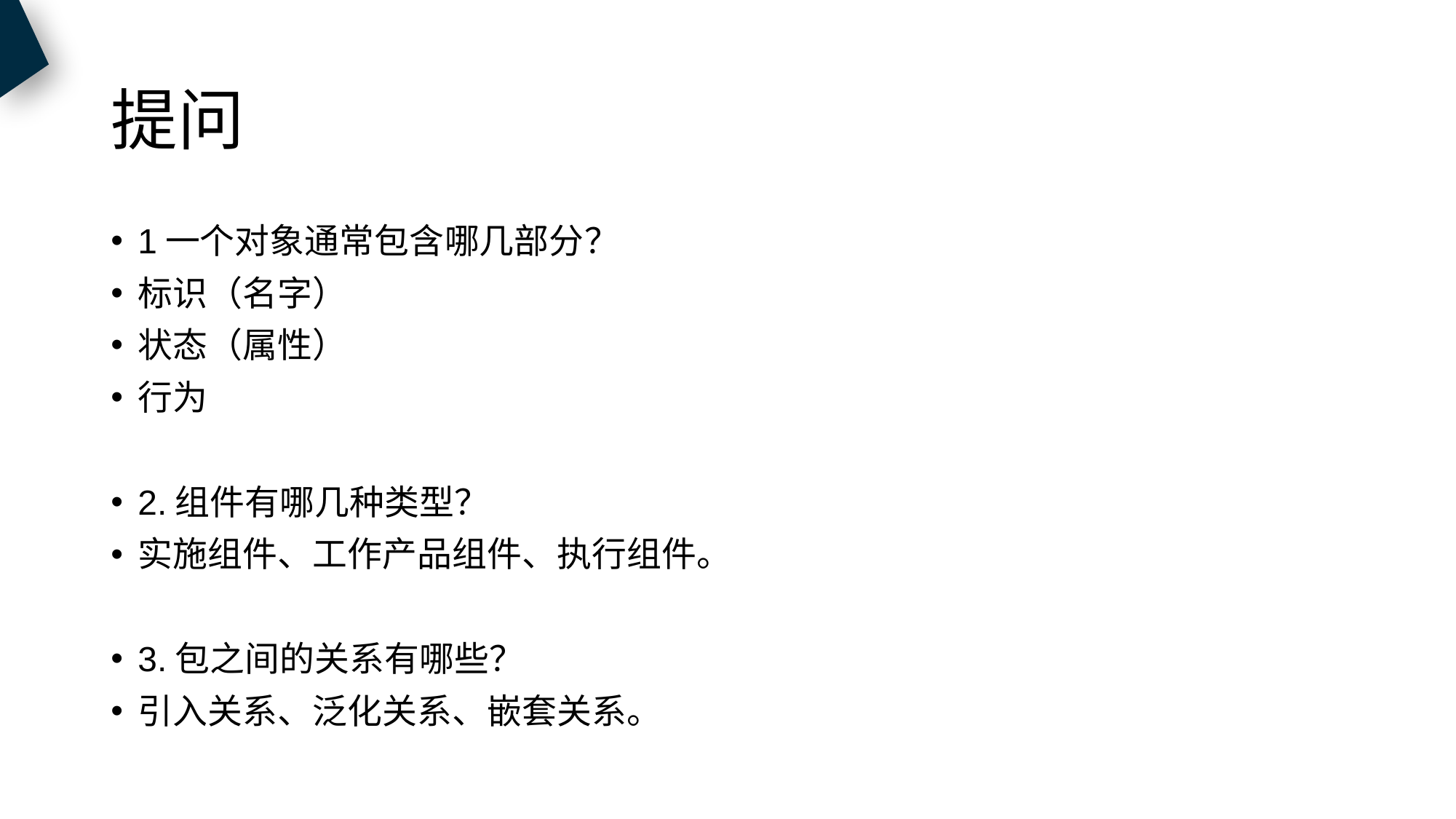

# 提问
1一个对象通常包含哪几部分？
标识（名字）
状态（属性）
行为

2.组件有哪几种类型？
实施组件、工作产品组件、执行组件。

3.包之间的关系有哪些？
引入关系、泛化关系、嵌套关系。